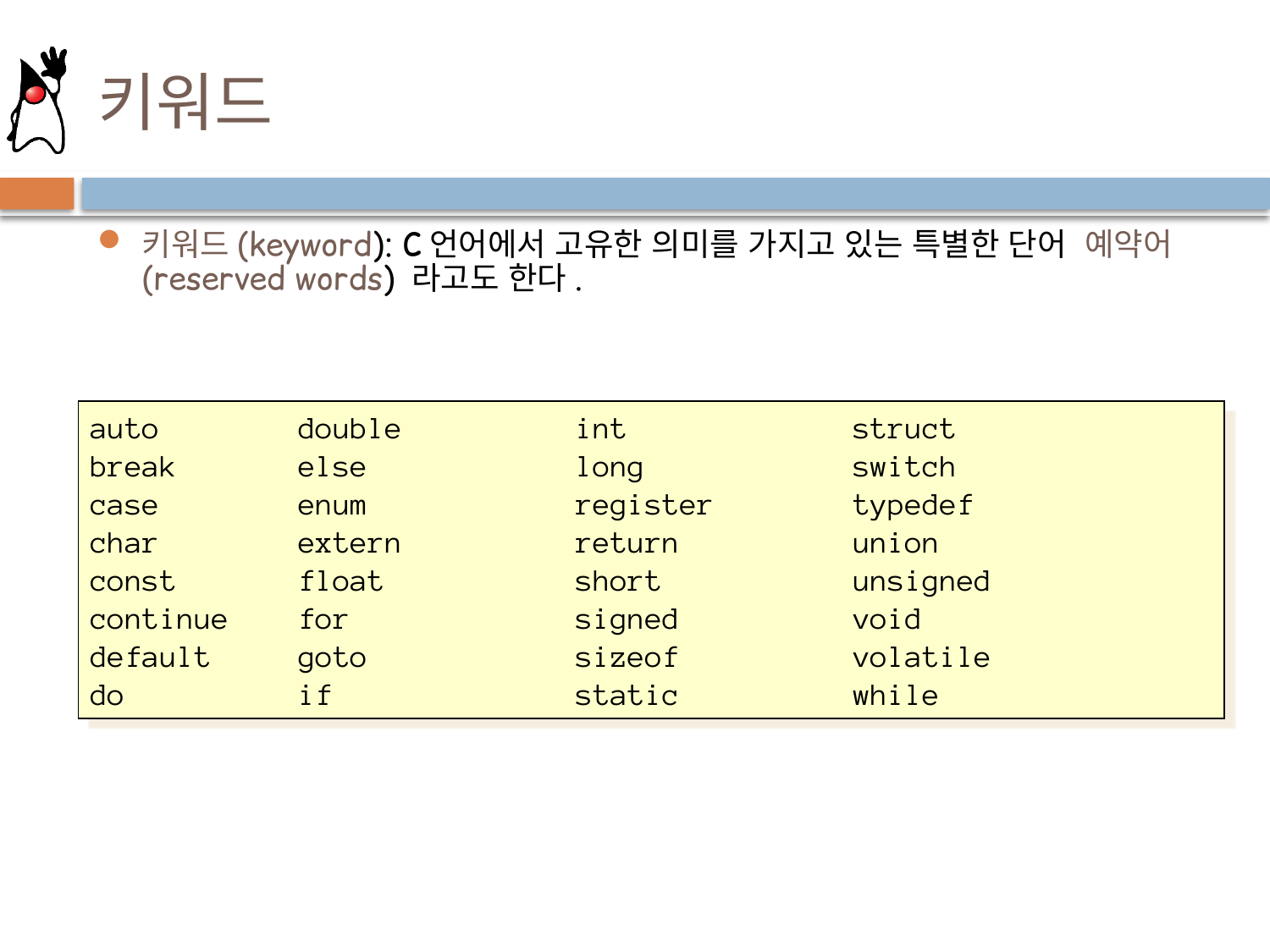

# 키워드
키워드(keyword): C언어에서 고유한 의미를 가지고 있는 특별한 단어  예약어(reserved words) 라고도 한다.

auto        double          int             struct
break       else            long            switch
case        enum            register        typedef
char        extern          return          union
const       float           short           unsigned
continue    for             signed          void
default     goto            sizeof          volatile
do          if              static          while